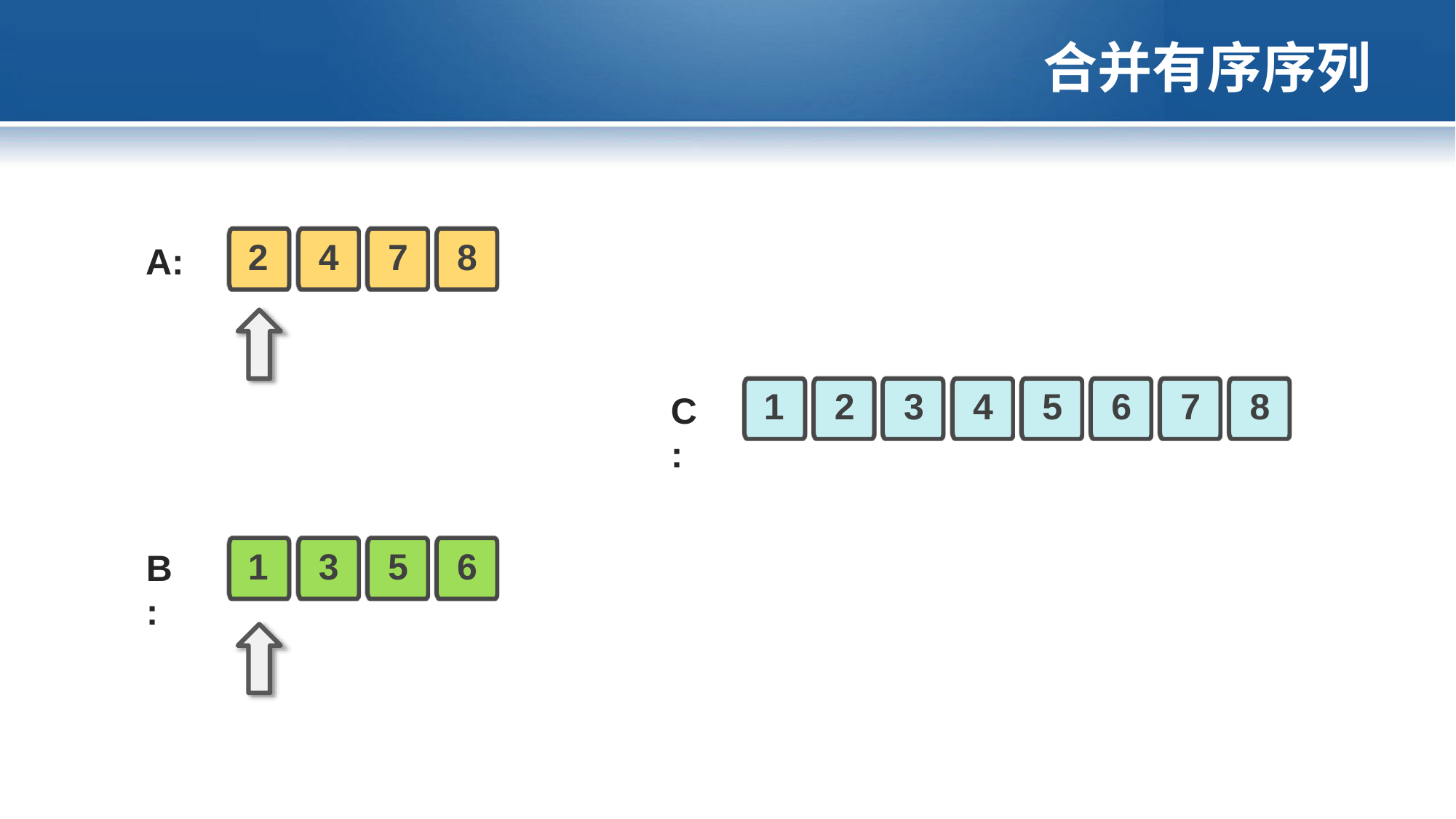

# 合并有序序列

2	4	7	8
A:

1	2	3	4	5	6	7	8
C:

1	3	5	6
B: